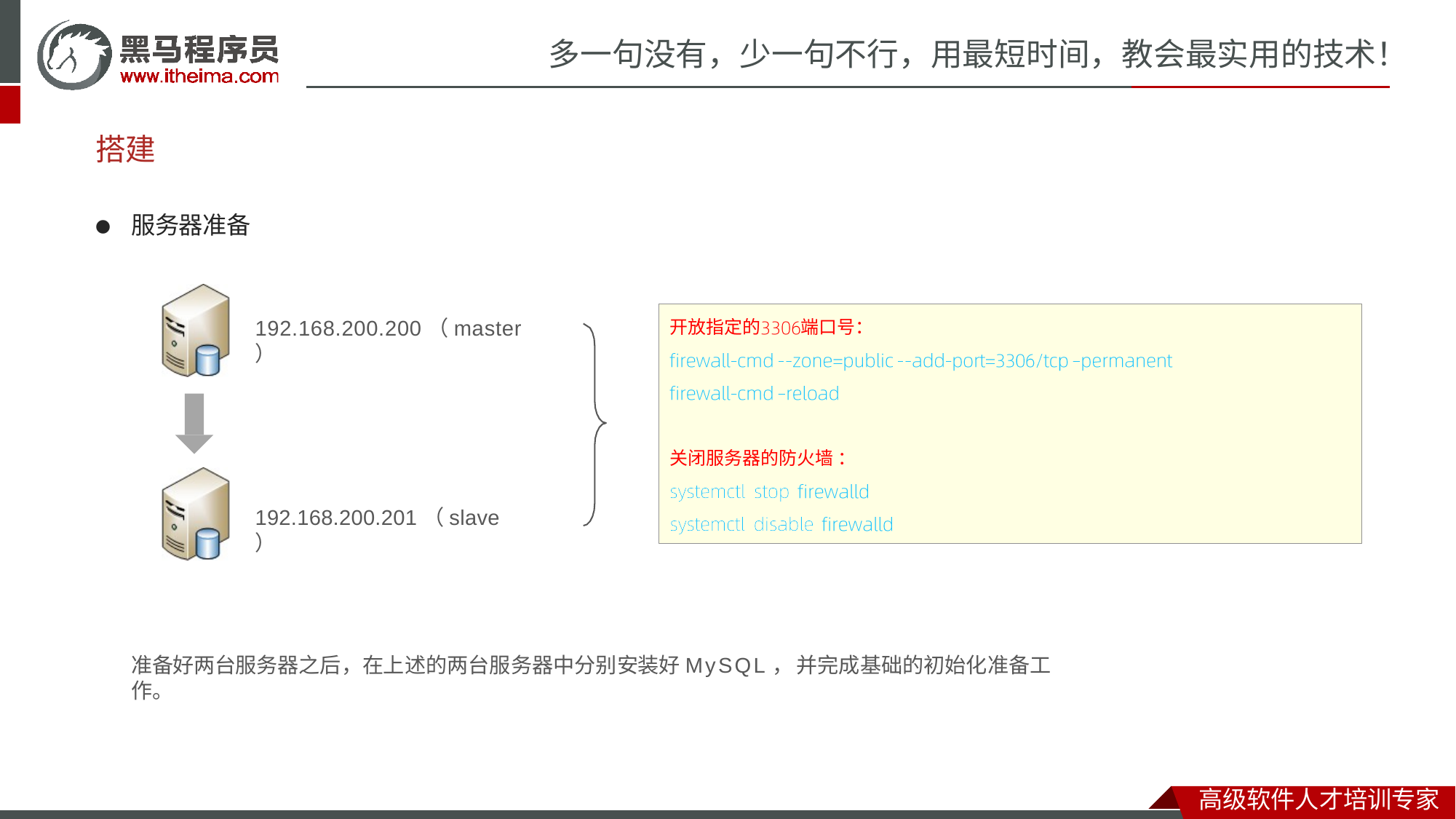

# 多一句没有，少一句不行，用最短时间，教会最实用的技术！

搭建

⚫	服务器准备

192.168.200.200（master）
开放指定的
端口号：

关闭服务器的防火墙：

192.168.200.201（slave）

准备好两台服务器之后，在上述的两台服务器中分别安装好MySQL，并完成基础的初始化准备工作。
高级软件人才培训专家